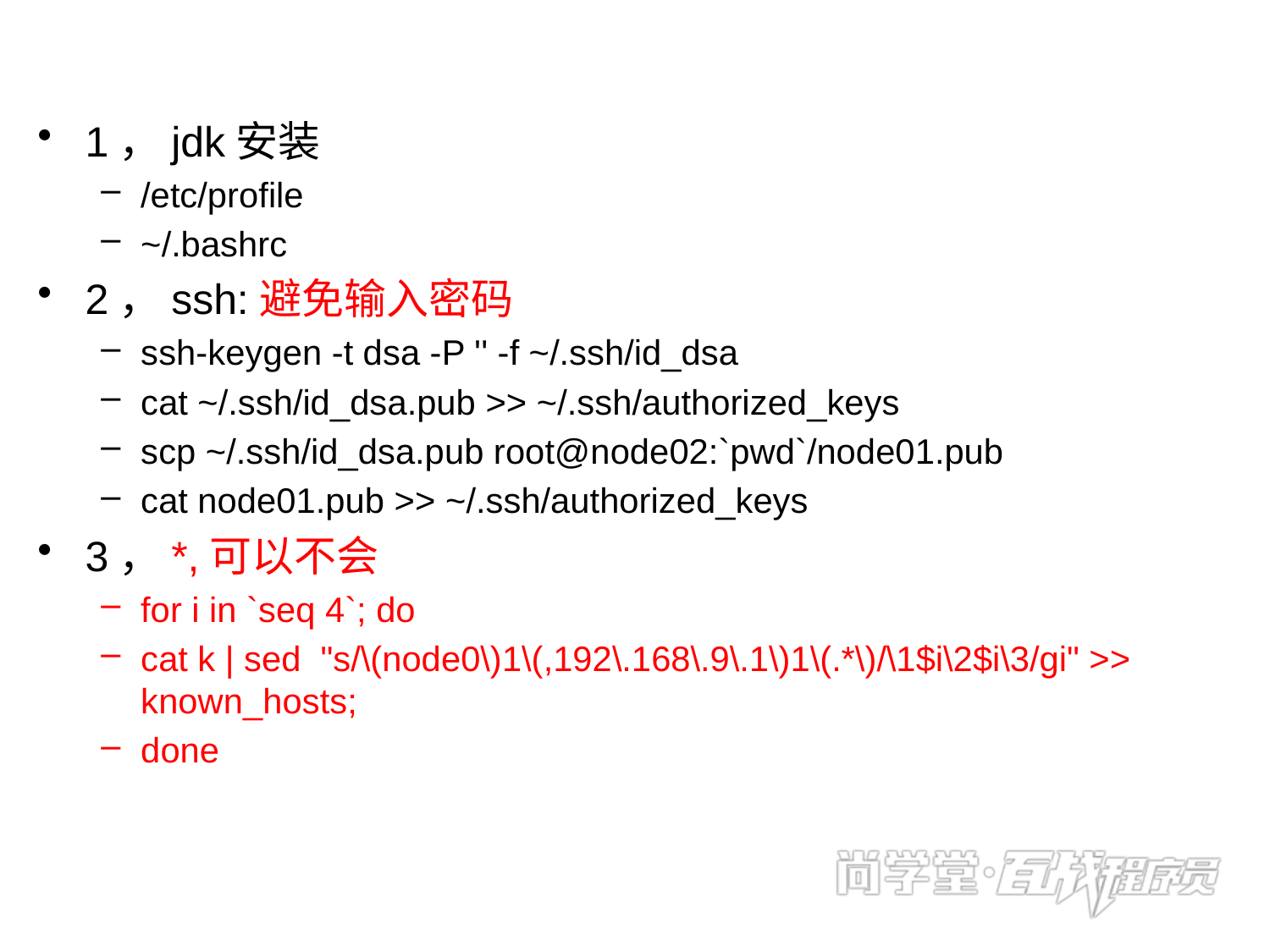

1，jdk安装
/etc/profile
~/.bashrc
2，ssh:避免输入密码
ssh-keygen -t dsa -P '' -f ~/.ssh/id_dsa
cat ~/.ssh/id_dsa.pub >> ~/.ssh/authorized_keys
scp ~/.ssh/id_dsa.pub root@node02:`pwd`/node01.pub
cat node01.pub >> ~/.ssh/authorized_keys
3，*,可以不会
for i in `seq 4`; do
cat k | sed  "s/\(node0\)1\(,192\.168\.9\.1\)1\(.*\)/\1$i\2$i\3/gi" >> known_hosts;
done